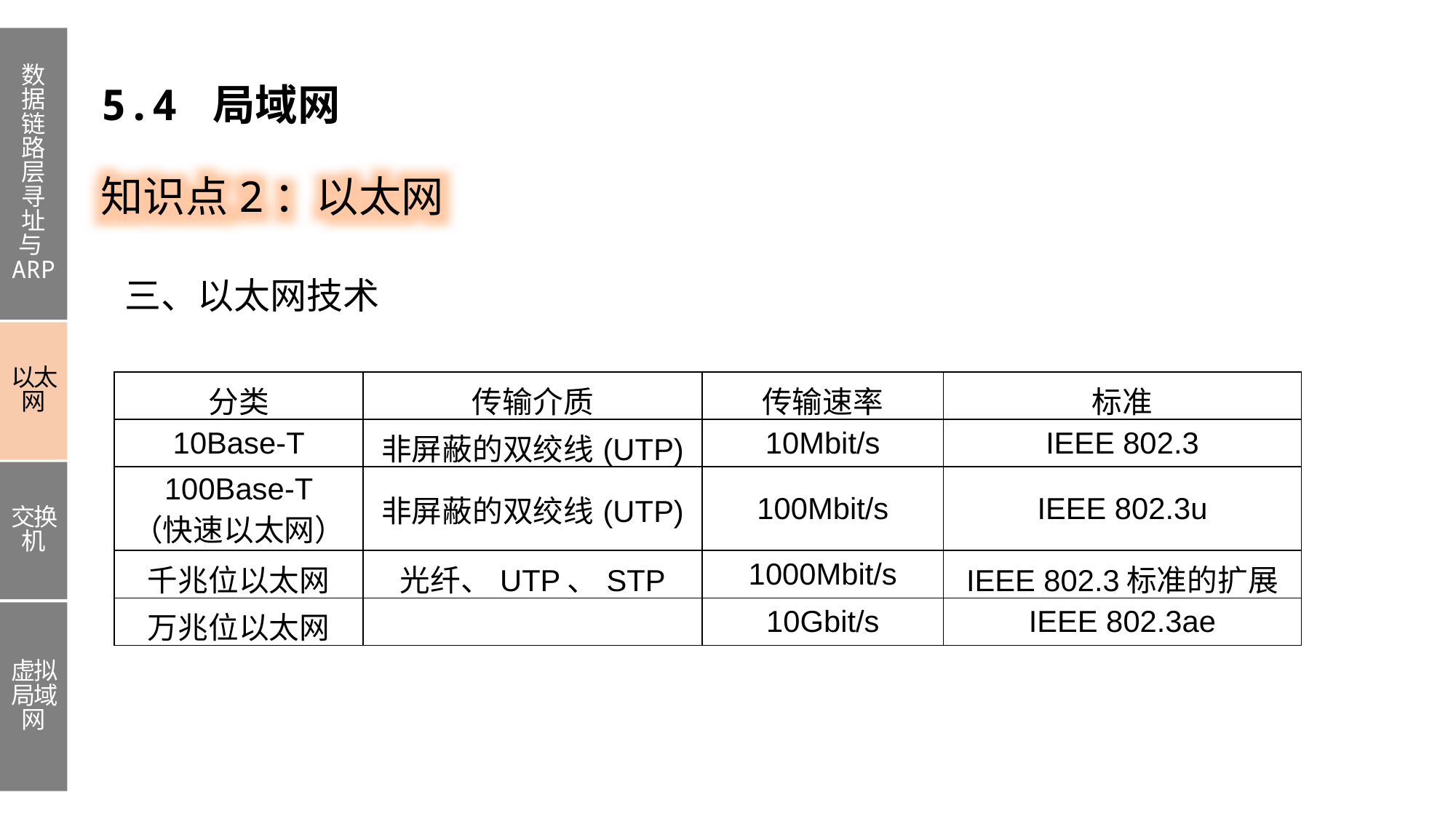

数据链路层寻址与ARP
以太网
交换机
虚拟局域网
5.4 局域网
知识点2：以太网
三、以太网技术
| 分类 | 传输介质 | 传输速率 | 标准 |
| --- | --- | --- | --- |
| 10Base-T | 非屏蔽的双绞线(UTP) | 10Mbit/s | IEEE 802.3 |
| 100Base-T （快速以太网） | 非屏蔽的双绞线(UTP) | 100Mbit/s | IEEE 802.3u |
| 千兆位以太网 | 光纤、UTP、STP | 1000Mbit/s | IEEE 802.3标准的扩展 |
| 万兆位以太网 |  | 10Gbit/s | IEEE 802.3ae |